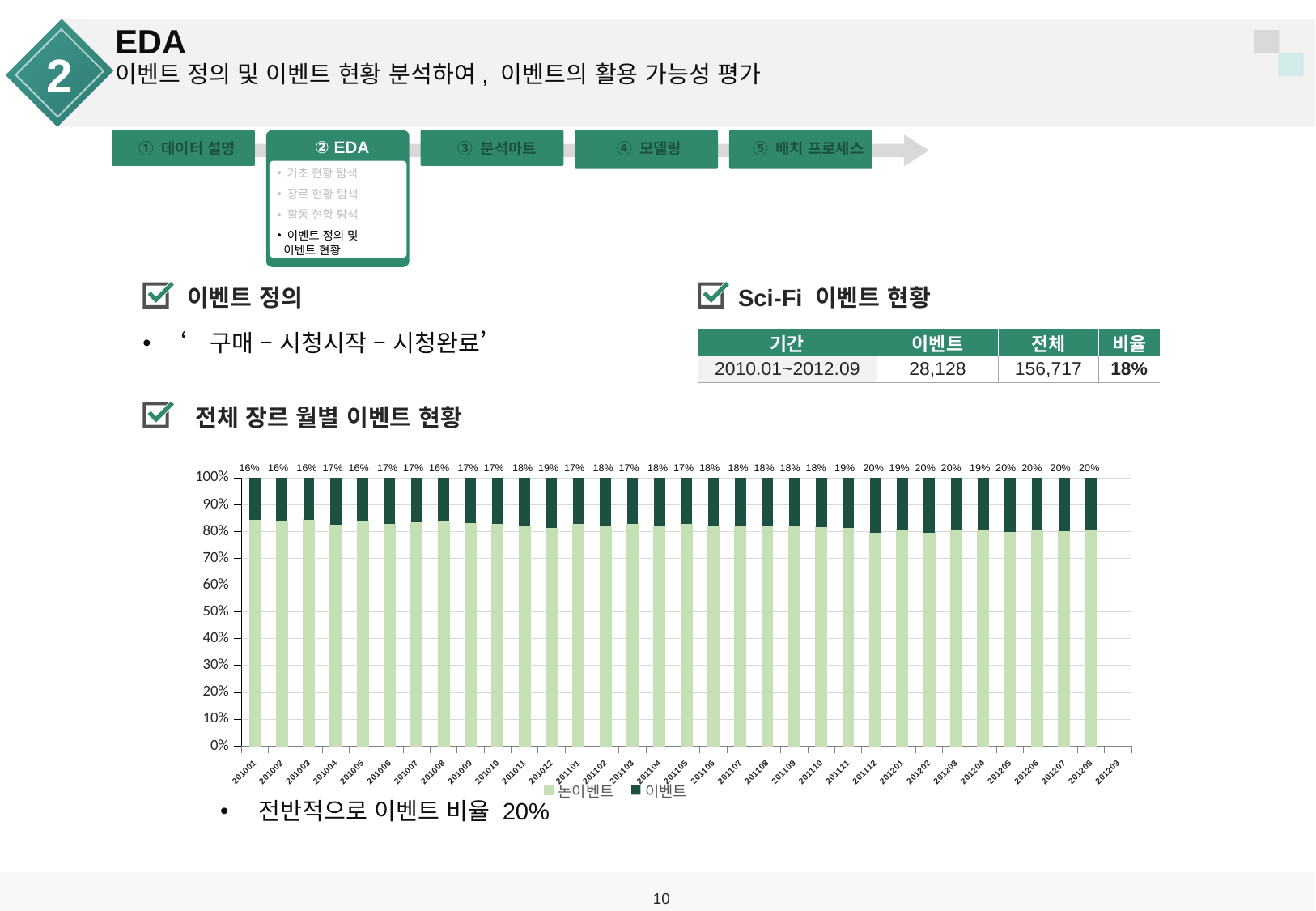

EDA

2
이벤트 정의 및 이벤트 현황 분석하여, 이벤트의 활용 가능성 평가

② EDA
① 데이터 설명
③ 분석마트
④ 모델링
⑤ 배치 프로세스

 기초 현황 탐색
 장르 현황 탐색
 활동 현황 탐색
 이벤트 정의 및
  이벤트 현황

이벤트 정의

Sci-Fi 이벤트 현황
‘구매 – 시청시작 – 시청완료’
| 기간 | 이벤트 | 전체 | 비율 |
| --- | --- | --- | --- |
| 2010.01~2012.09 | 28,128 | 156,717 | 18% |

전체 장르 월별 이벤트 현황
16%   16%   16%  17%  16%   17%  17%  16%   17%  17%   18%  19%  17%   18%  17%   18%  17%  18%   18%  18%  18%  18%   19%   20%  19%  20%  20%   19%  20%  20%   20%   20%

[unsupported chart]

전반적으로 이벤트 비율 20%
10